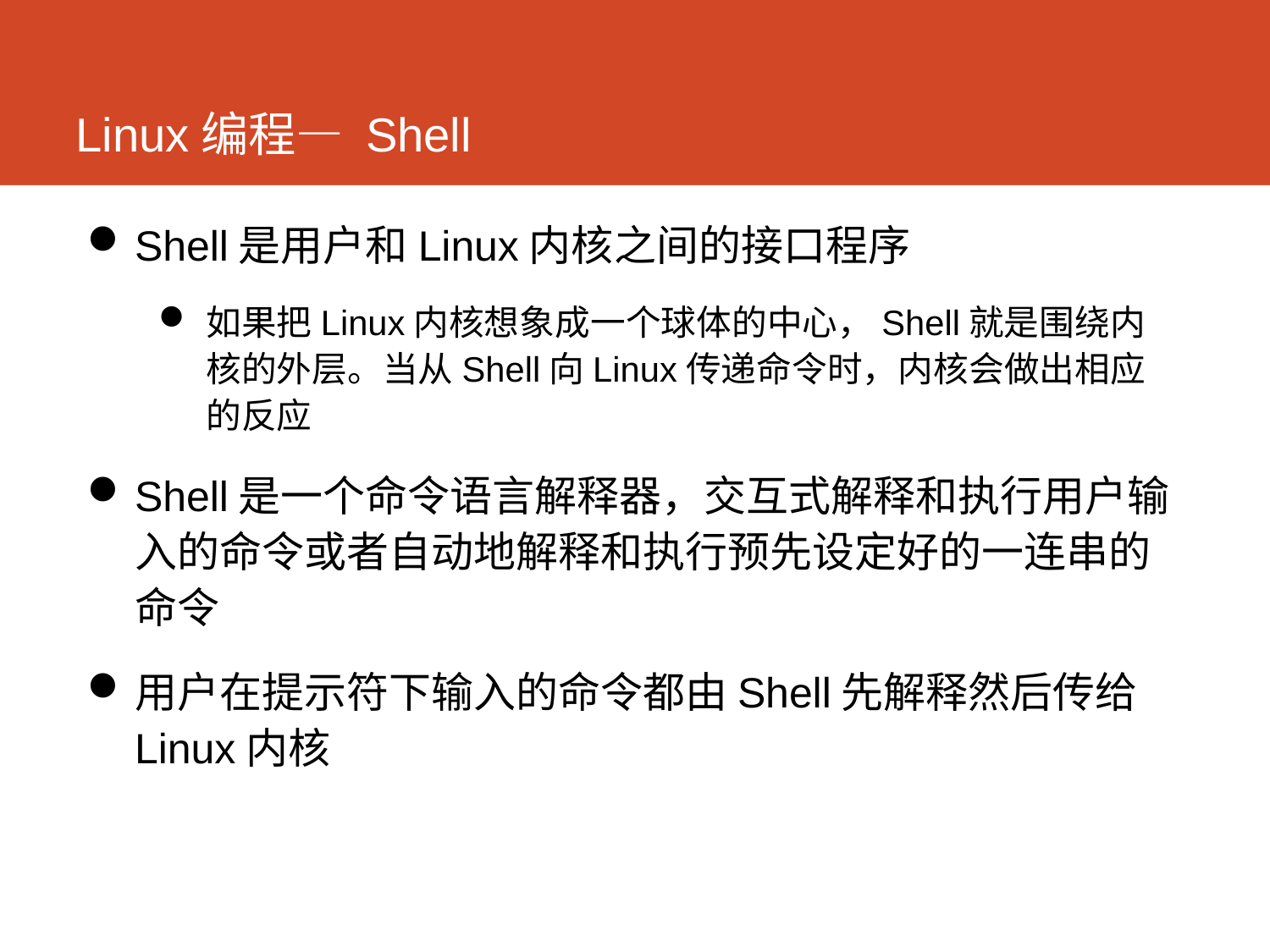

# Linux编程— Shell
Shell是用户和Linux内核之间的接口程序
如果把Linux内核想象成一个球体的中心，Shell就是围绕内核的外层。当从Shell向Linux传递命令时，内核会做出相应的反应
Shell是一个命令语言解释器，交互式解释和执行用户输入的命令或者自动地解释和执行预先设定好的一连串的命令
用户在提示符下输入的命令都由Shell先解释然后传给Linux内核